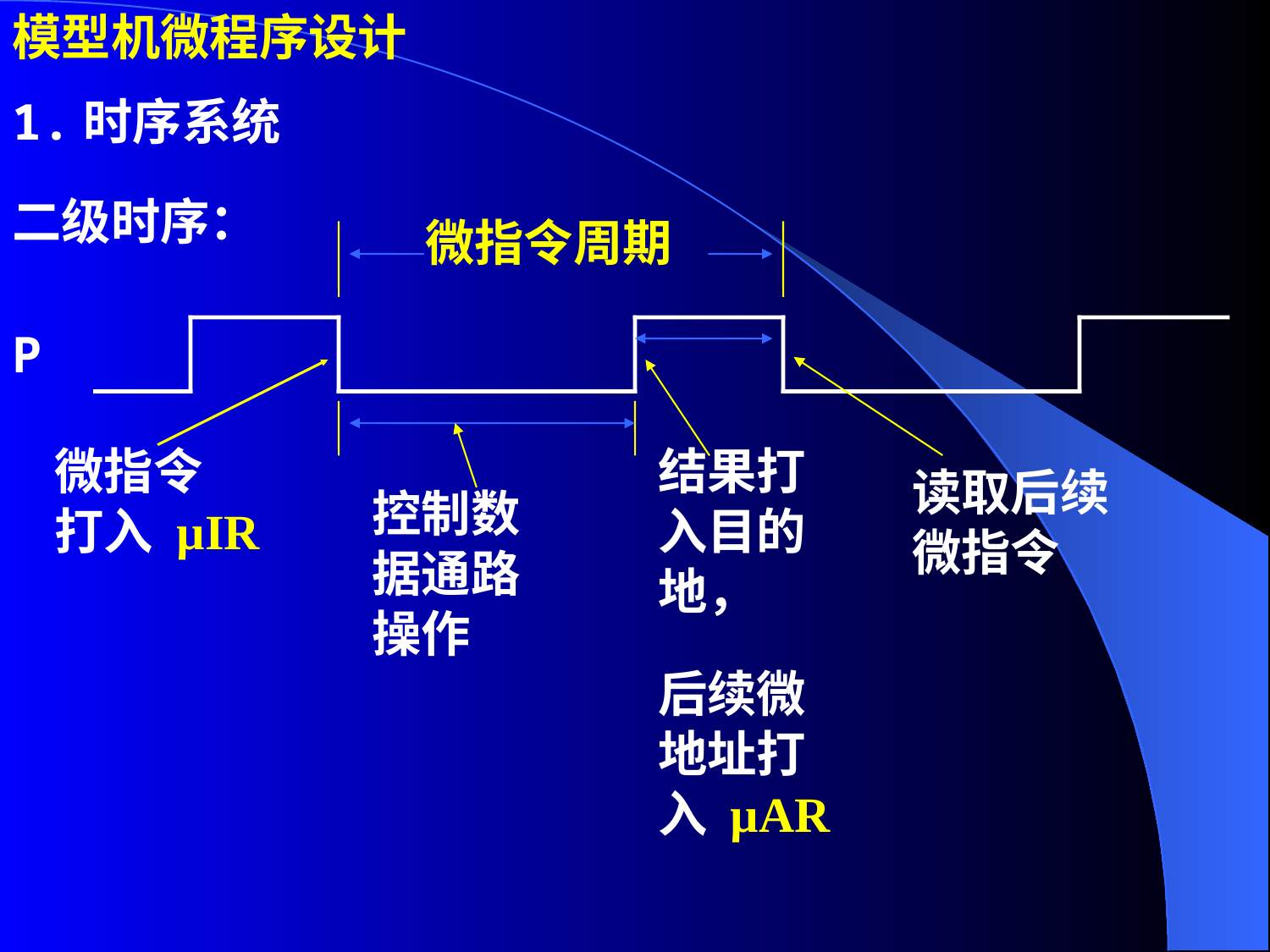

模型机微程序设计
1.时序系统
二级时序：

微指令周期

P

微指令
打入 µIR
结果打
入目的
地，
读取后续
微指令
控制数
据通路
操作
后续微
地址打
入 µAR